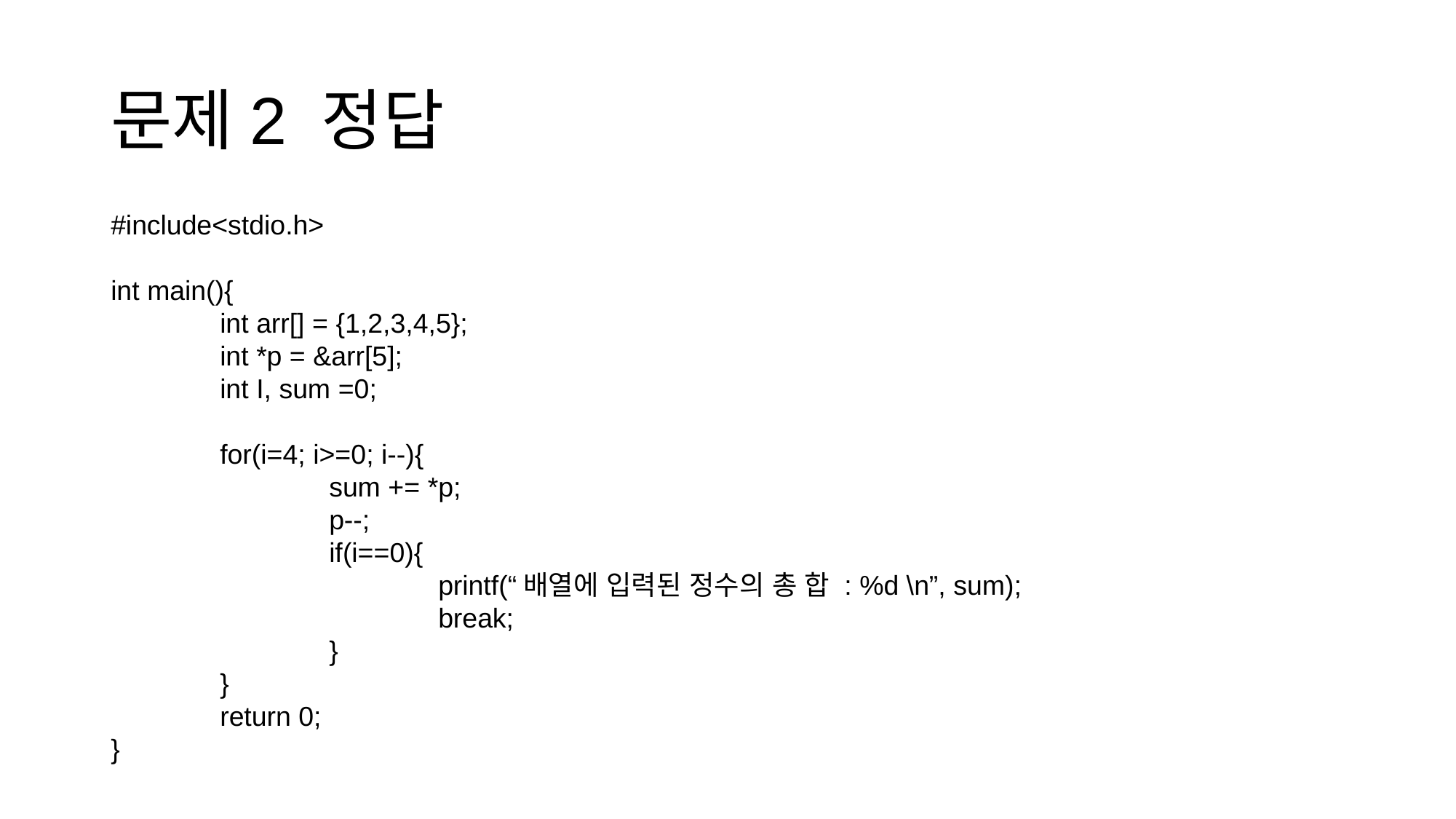

# 문제2 정답
#include<stdio.h>

int main(){
	int arr[] = {1,2,3,4,5};
	int *p = &arr[5];
	int I, sum =0;

	for(i=4; i>=0; i--){
		sum += *p;
		p--;
		if(i==0){
			printf(“배열에 입력된 정수의 총 합 : %d \n”, sum);
			break;
		}
	}
	return 0;
}